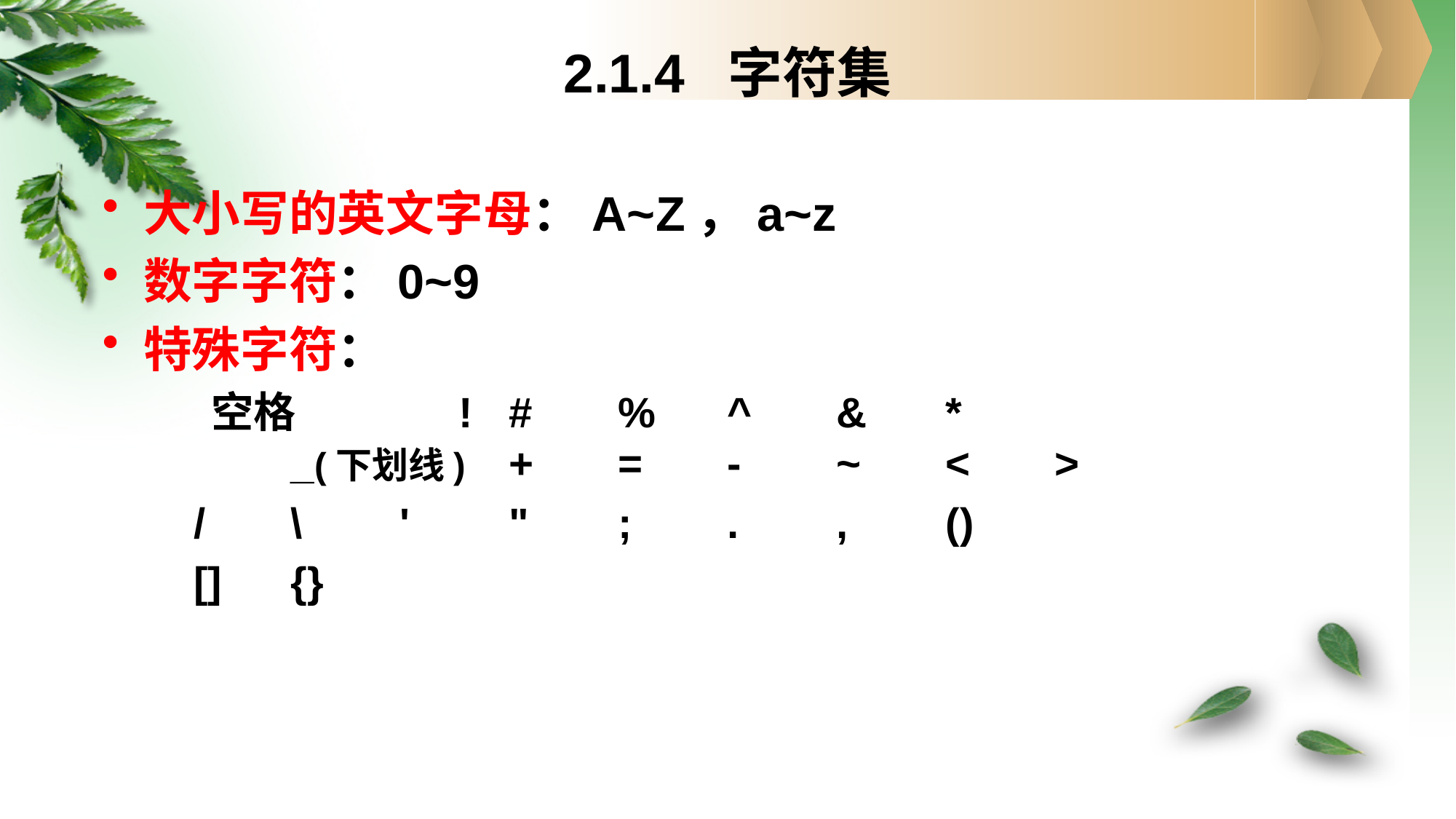

# 2.1.4  字符集
大小写的英文字母：A~Z，a~z
数字字符：0~9
特殊字符：
  空格	     !	#	%	^	&	*
	_(下划线)	+	=	-	~	<	>
 /	\	'	"	;	.	,	()
 []	{}